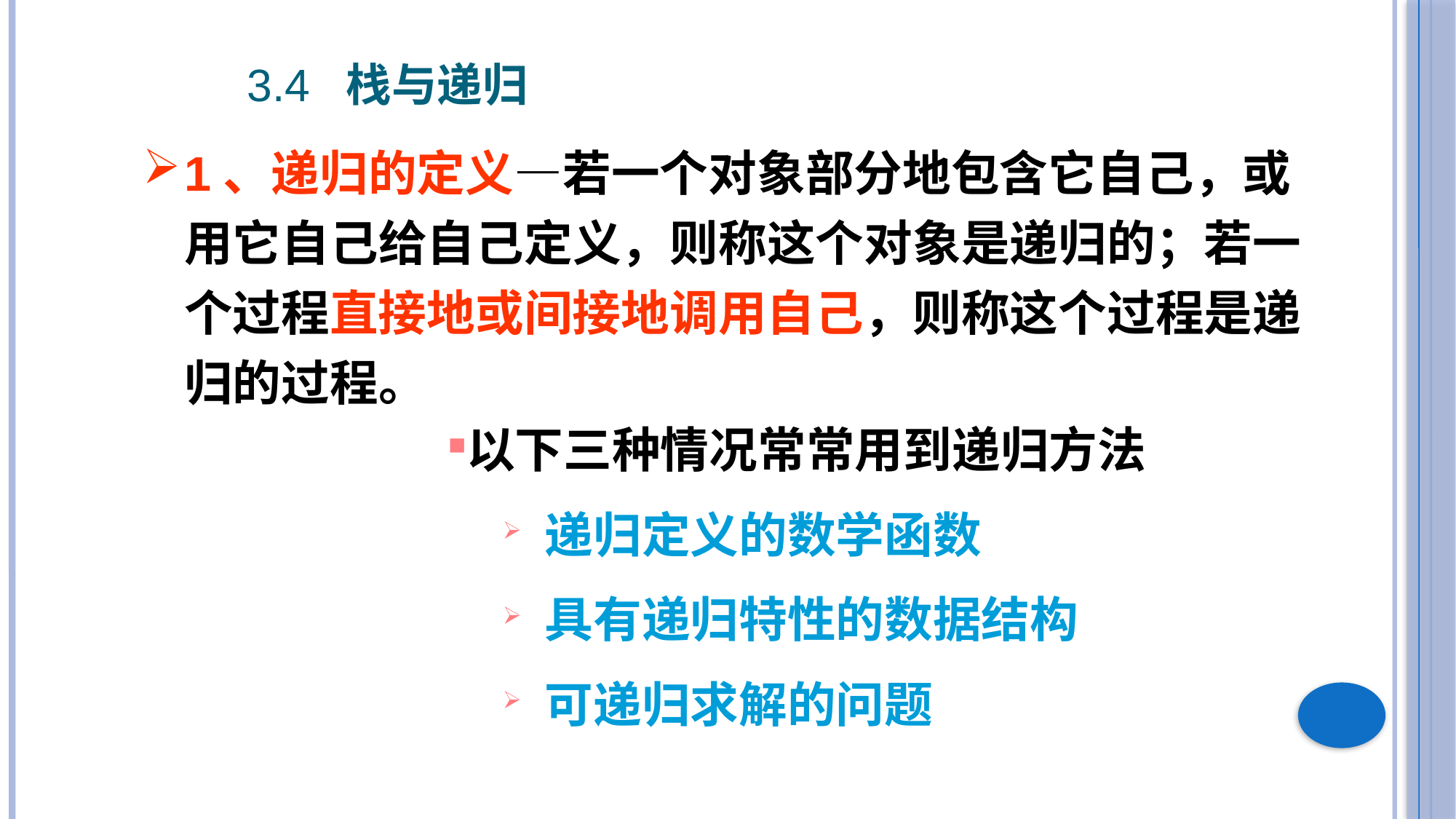

3.4  栈与递归
1、递归的定义—若一个对象部分地包含它自己，或用它自己给自己定义，则称这个对象是递归的；若一个过程直接地或间接地调用自己，则称这个过程是递归的过程。

以下三种情况常常用到递归方法
 递归定义的数学函数
 具有递归特性的数据结构
 可递归求解的问题